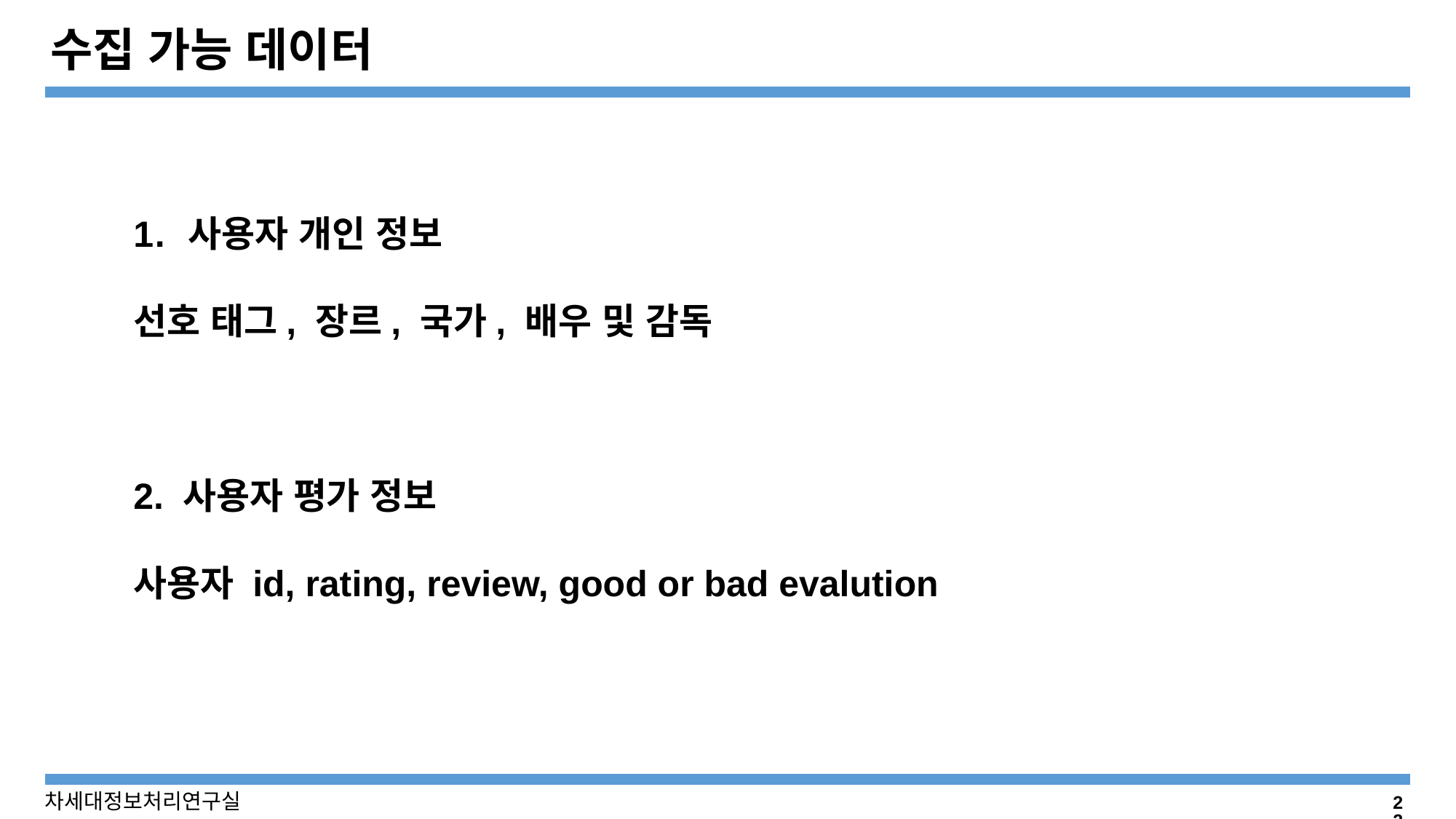

# 수집 가능 데이터
사용자 개인 정보
선호 태그, 장르, 국가, 배우 및 감독

2. 사용자 평가 정보
사용자 id, rating, review, good or bad evalution
22